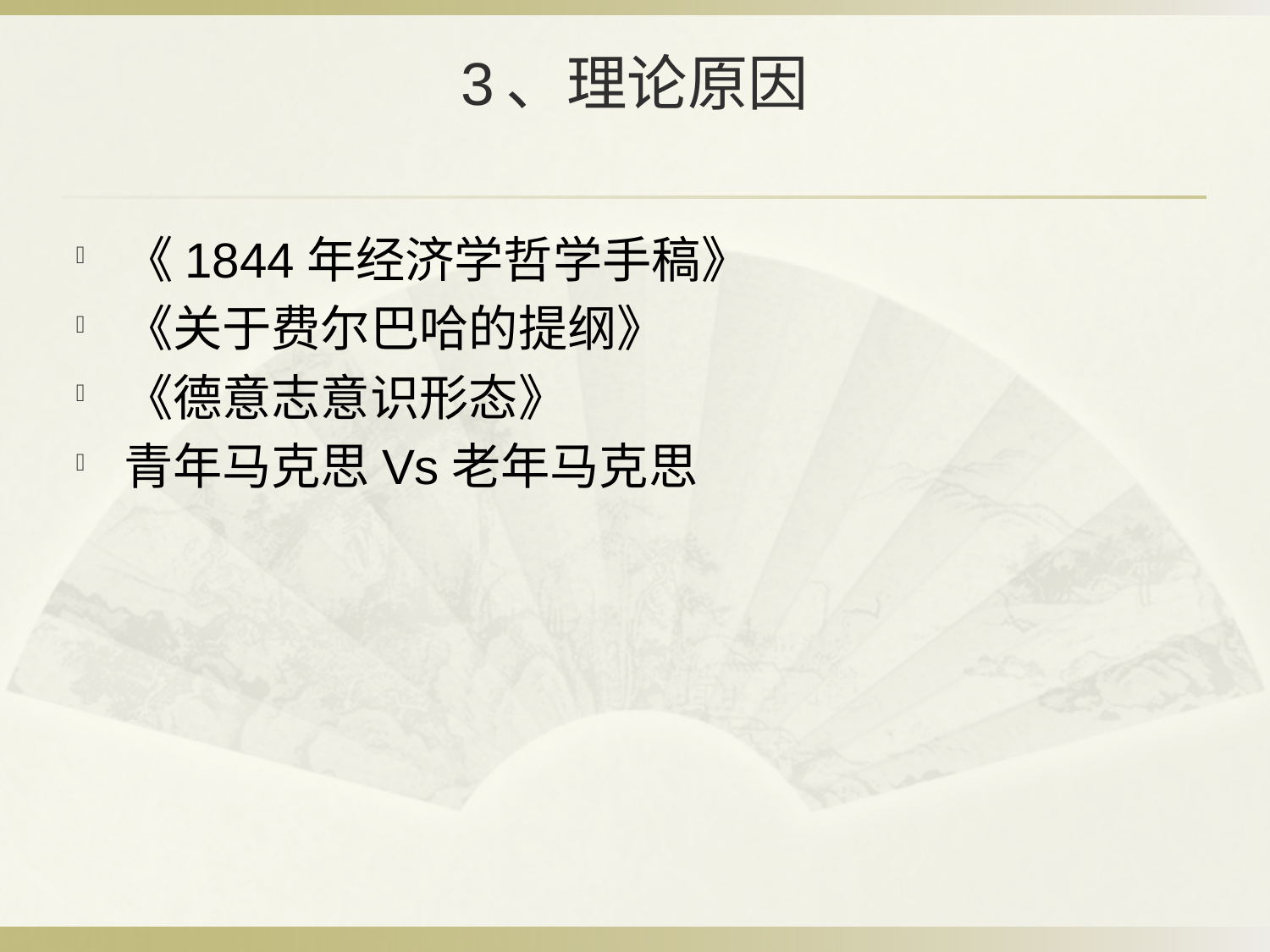

# 3、理论原因
《1844年经济学哲学手稿》
《关于费尔巴哈的提纲》
《德意志意识形态》
青年马克思Vs老年马克思